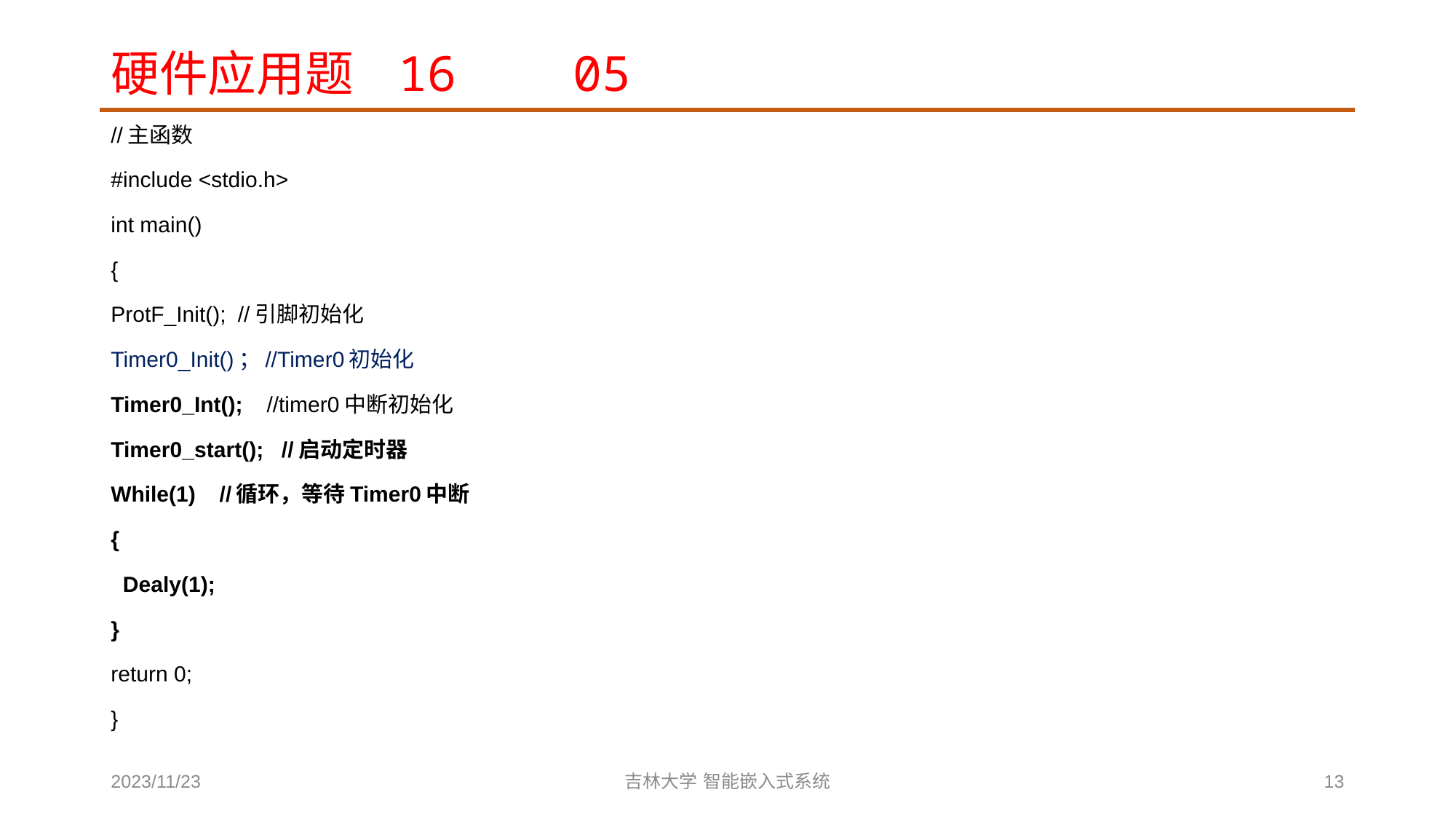

# 硬件应用题   16    05
//主函数
#include <stdio.h>
int main()
{
ProtF_Init();  //引脚初始化
Timer0_Init()；//Timer0初始化
Timer0_Int();    //timer0中断初始化
Timer0_start();   //启动定时器
While(1)    //循环，等待Timer0中断
{
  Dealy(1);
}
return 0;
}

2023/11/23
吉林大学 智能嵌入式系统
13